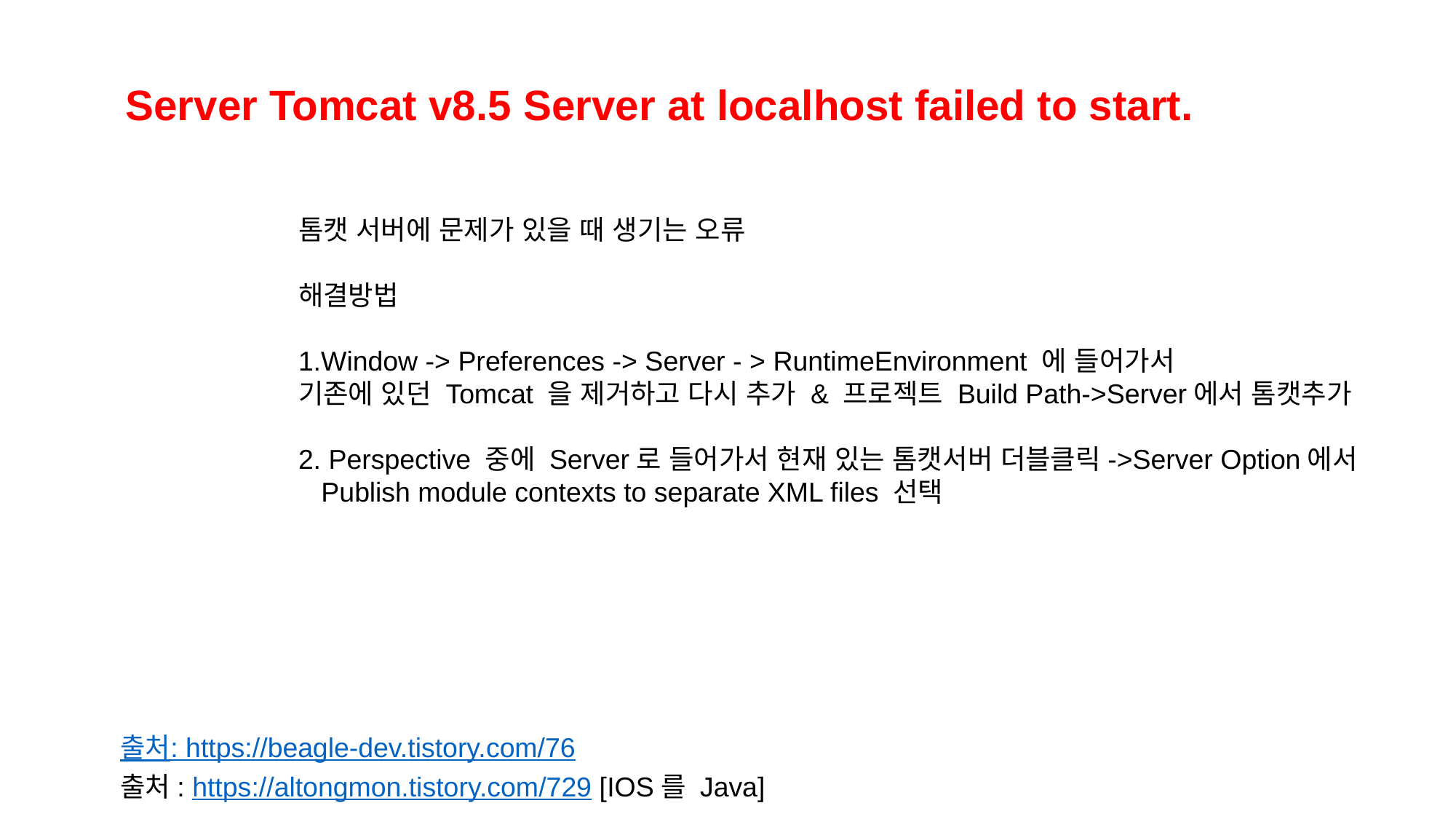

Server Tomcat v8.5 Server at localhost failed to start.
톰캣 서버에 문제가 있을 때 생기는 오류

해결방법

1.Window -> Preferences -> Server - > RuntimeEnvironment 에 들어가서
기존에 있던 Tomcat 을 제거하고 다시 추가 & 프로젝트 Build Path->Server에서 톰캣추가

2. Perspective 중에 Server로 들어가서 현재 있는 톰캣서버 더블클릭->Server Option에서
   Publish module contexts to separate XML files 선택

출처: https://beagle-dev.tistory.com/76
출처: https://altongmon.tistory.com/729 [IOS를 Java]